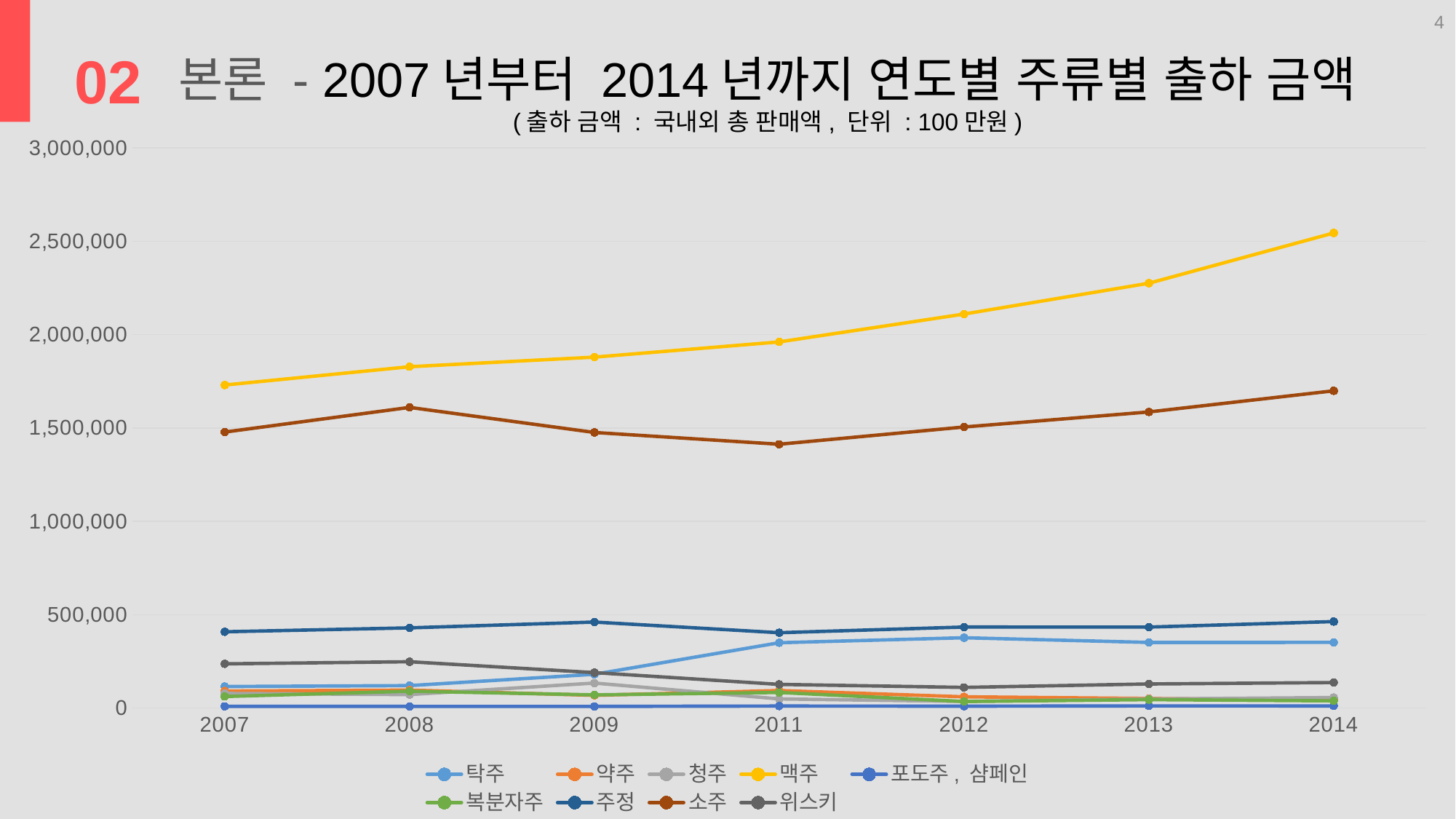

4
02
본론 - 2007년부터 2014년까지 연도별 주류별 출하 금액 (출하 금액 : 국내외 총 판매액, 단위 : 100만원)

### Chart

| Category | 탁주 | 약주 | 청주 | 맥주 | 포도주, 샴페인 | 복분자주 | 주정 | 소주 | 위스키 |
|---|---|---|---|---|---|---|---|---|---|
| 2007 | 115019.0 | 91157.0 | 78242.0 | 1729563.0 | 9139.0 | 61601.0 | 408204.0 | 1477892.0 | 236607.0 |
| 2008 | 119957.0 | 95852.0 | 71872.0 | 1827690.0 | 8532.0 | 90015.0 | 429182.0 | 1610028.0 | 247808.0 |
| 2009 | 180653.0 | 67922.0 | 133538.0 | 1879068.0 | 8693.0 | 70246.0 | 460355.0 | 1475720.0 | 189484.0 |
| 2011 | 349612.0 | 93628.0 | 48595.0 | 1960486.0 | 10693.0 | 83142.0 | 403133.0 | 1412542.0 | 126489.0 |
| 2012 | 376171.0 | 60075.0 | 35418.0 | 2109628.0 | 10035.0 | 34968.0 | 433541.0 | 1504920.0 | 110454.0 |
| 2013 | 351173.0 | 50884.0 | 48535.0 | 2274675.0 | 11454.0 | 45003.0 | 433348.0 | 1585564.0 | 128727.0 |
| 2014 | 351362.0 | 44641.0 | 56113.0 | 2543932.0 | 11190.0 | 38402.0 | 462891.0 | 1698837.0 | 136419.0 |